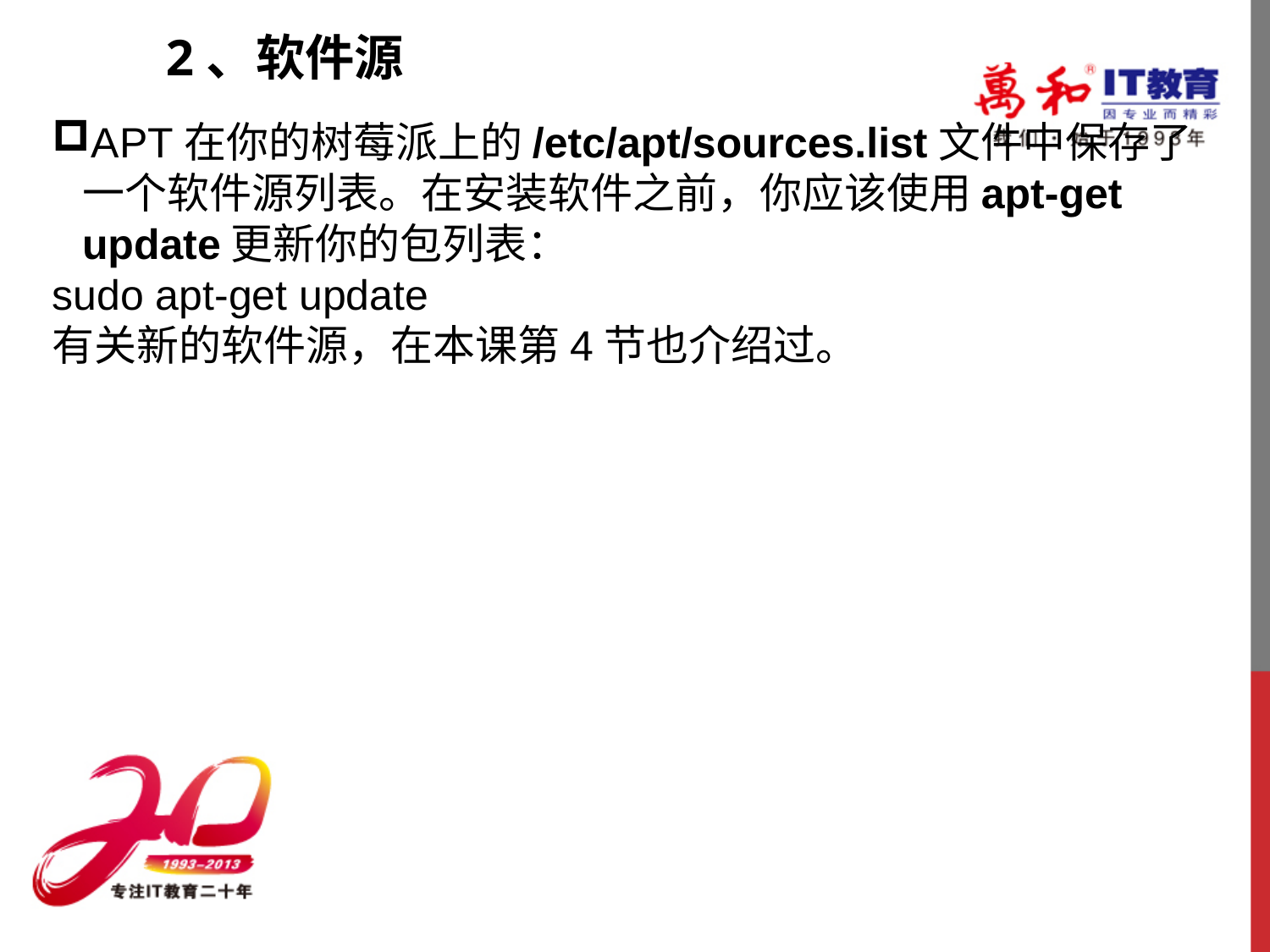

2、软件源
APT在你的树莓派上的/etc/apt/sources.list文件中保存了一个软件源列表。在安装软件之前，你应该使用apt-get update更新你的包列表：
sudo apt-get update
有关新的软件源，在本课第4节也介绍过。